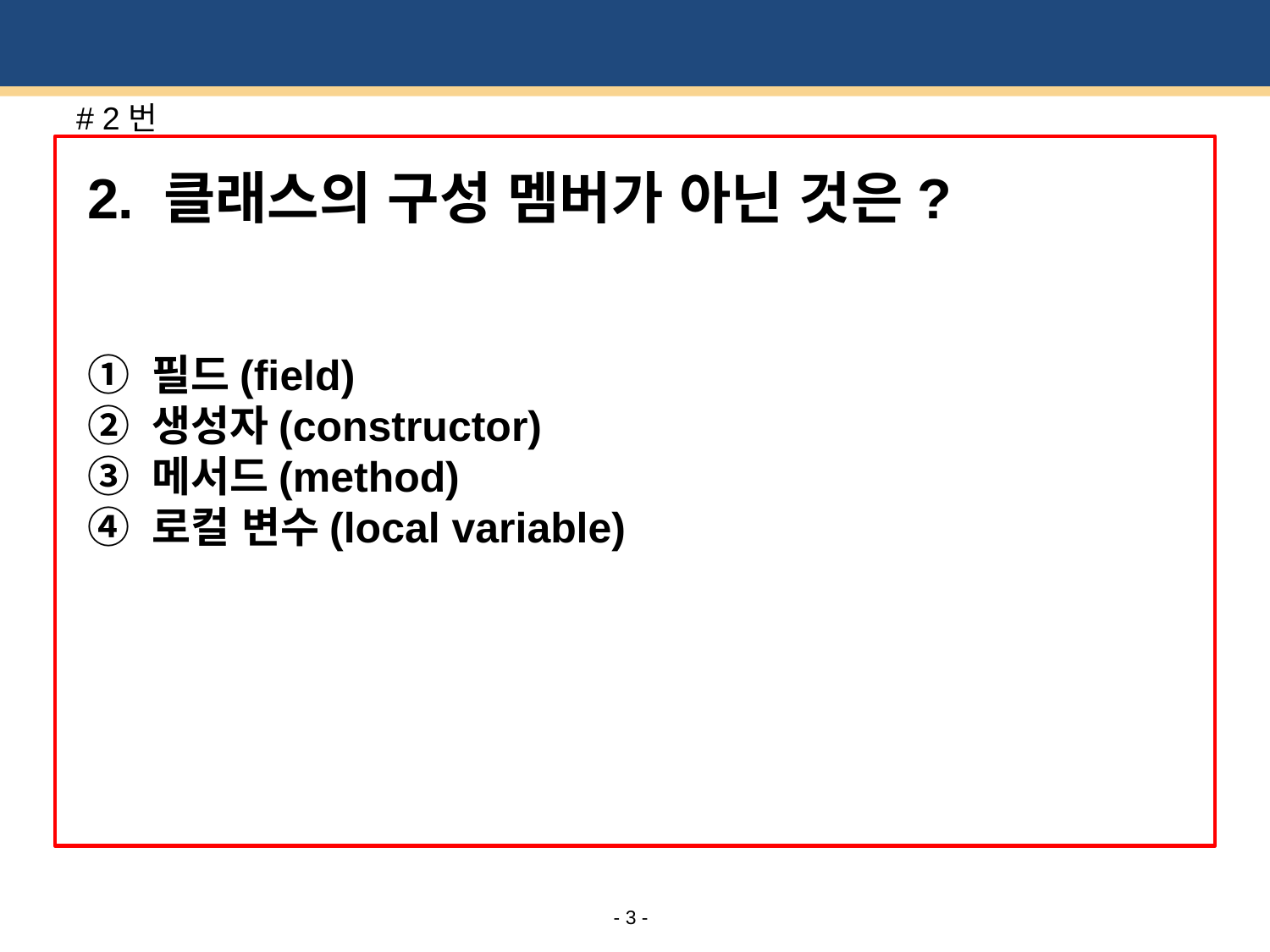

# # 2번

2. 클래스의 구성 멤버가 아닌 것은?

① 필드(field)
② 생성자(constructor)
③ 메서드(method)
④ 로컬 변수(local variable)